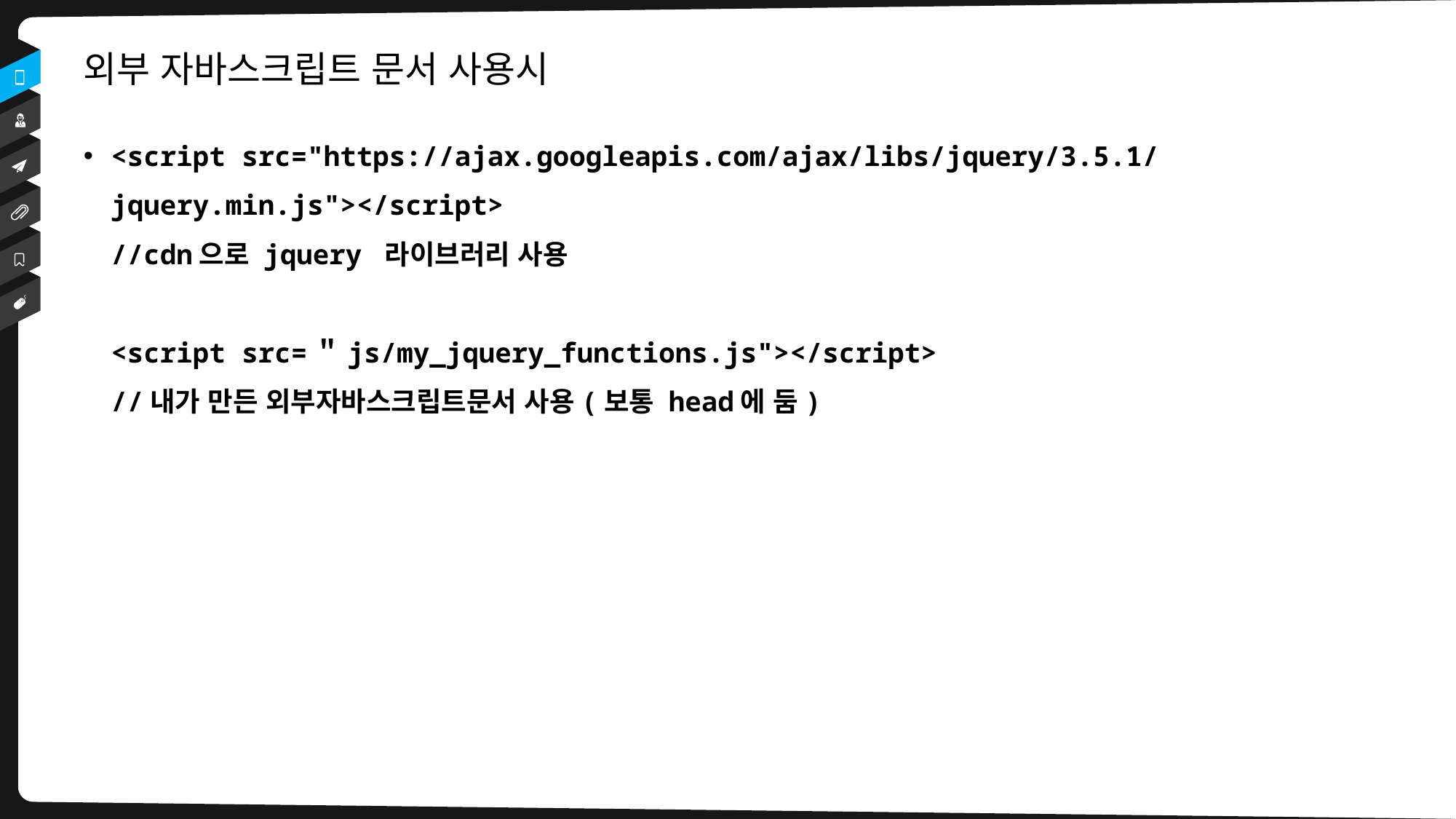

# 외부 자바스크립트 문서 사용시
<script src="https://ajax.googleapis.com/ajax/libs/jquery/3.5.1/jquery.min.js"></script>
//cdn으로 jquery 라이브러리 사용
<script src=＂js/my_jquery_functions.js"></script>
//내가 만든 외부자바스크립트문서 사용(보통 head에 둠)